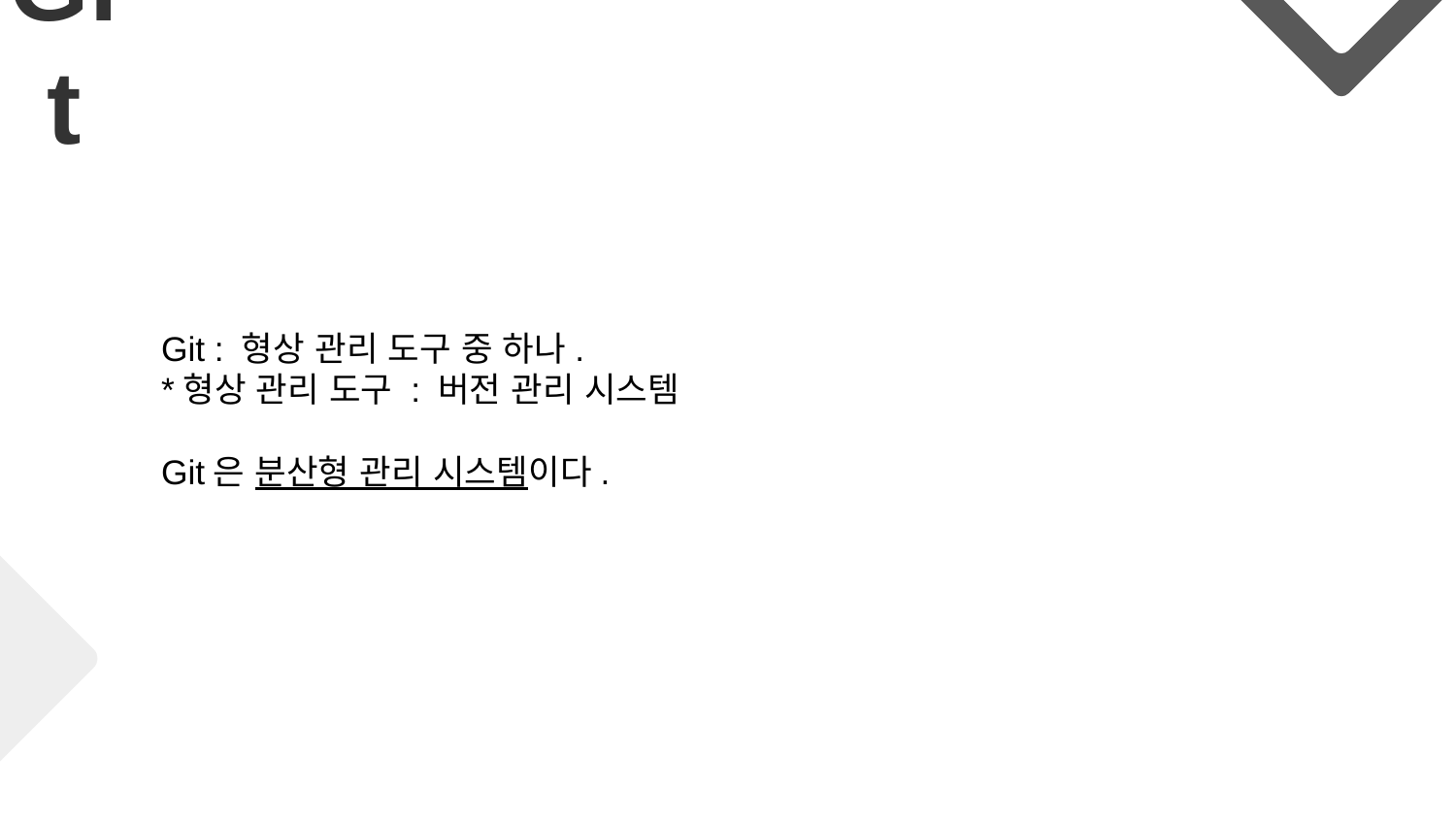

Git
Git : 형상 관리 도구 중 하나.
*형상 관리 도구 : 버전 관리 시스템

Git은 분산형 관리 시스템이다.